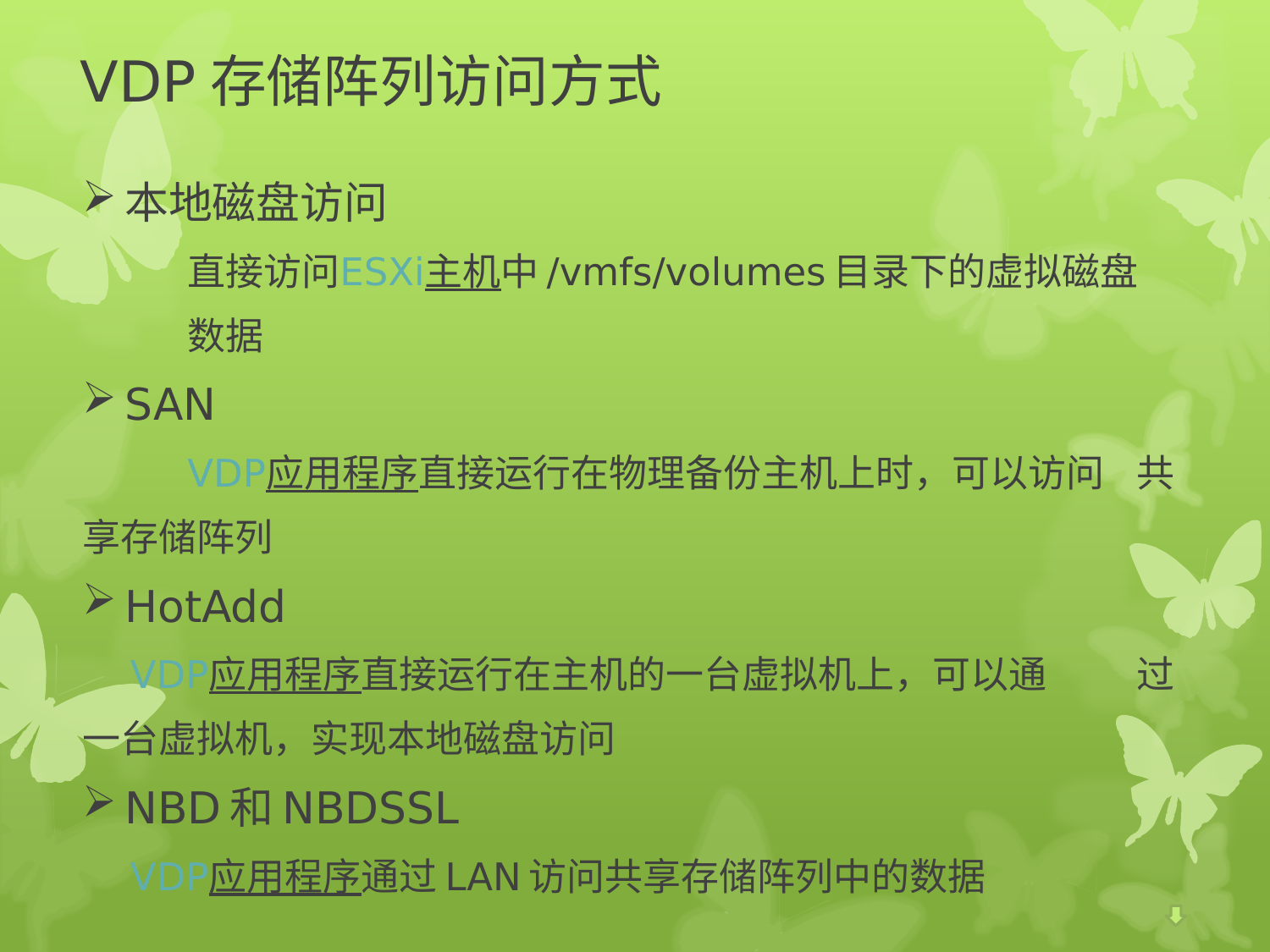

# VDP存储阵列访问方式
本地磁盘访问
   	直接访问ESXi主机中/vmfs/volumes目录下的虚拟磁盘	数据
SAN
   	VDP应用程序直接运行在物理备份主机上时，可以访问	共享存储阵列
HotAdd
    VDP应用程序直接运行在主机的一台虚拟机上，可以通	过一台虚拟机，实现本地磁盘访问
NBD和NBDSSL
    VDP应用程序通过LAN访问共享存储阵列中的数据